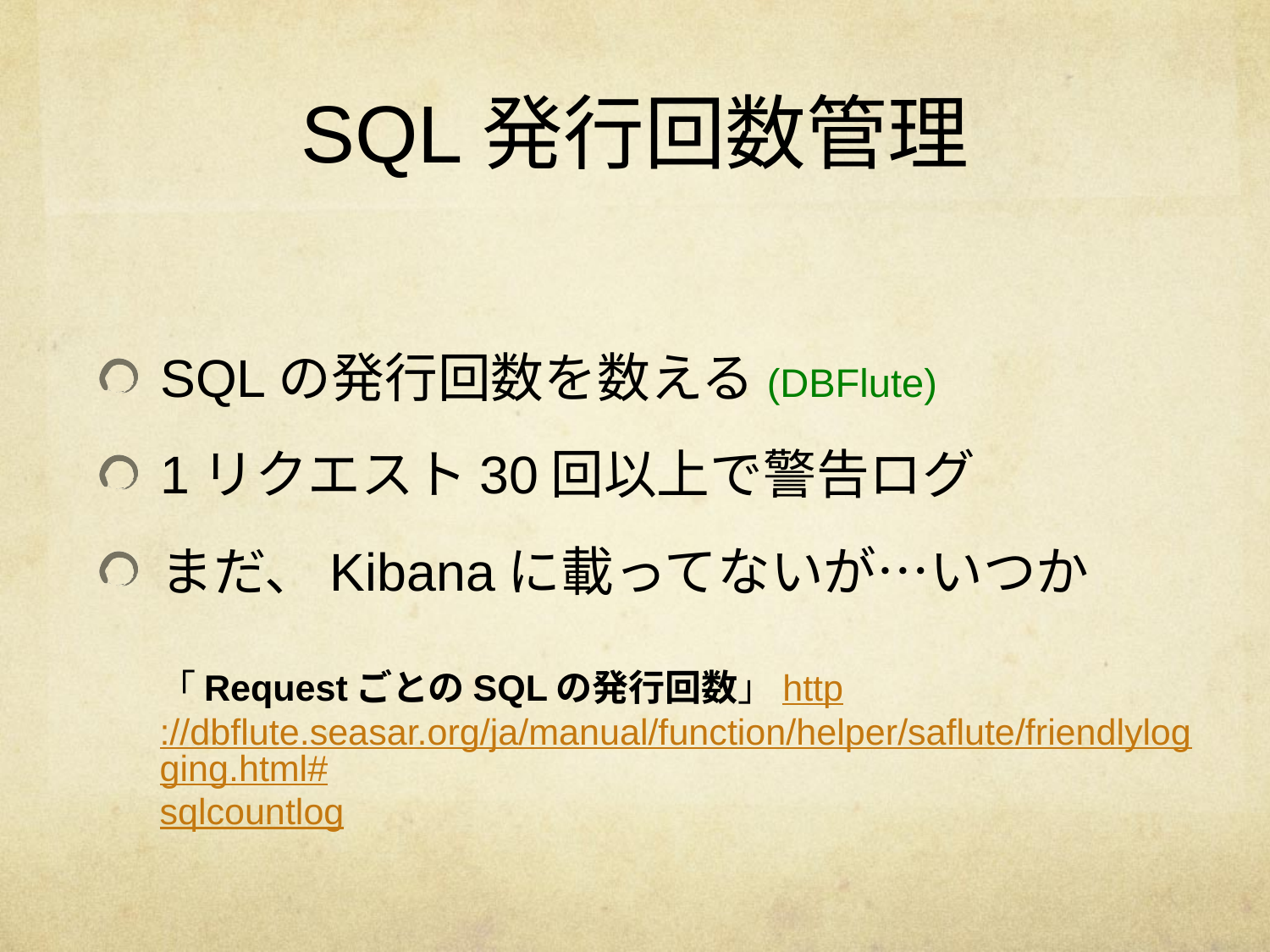

# SQL発行回数管理

SQLの発行回数を数える(DBFlute)
1リクエスト30回以上で警告ログ
まだ、Kibanaに載ってないが…いつか

「RequestごとのSQLの発行回数」http://dbflute.seasar.org/ja/manual/function/helper/saflute/friendlylogging.html#sqlcountlog